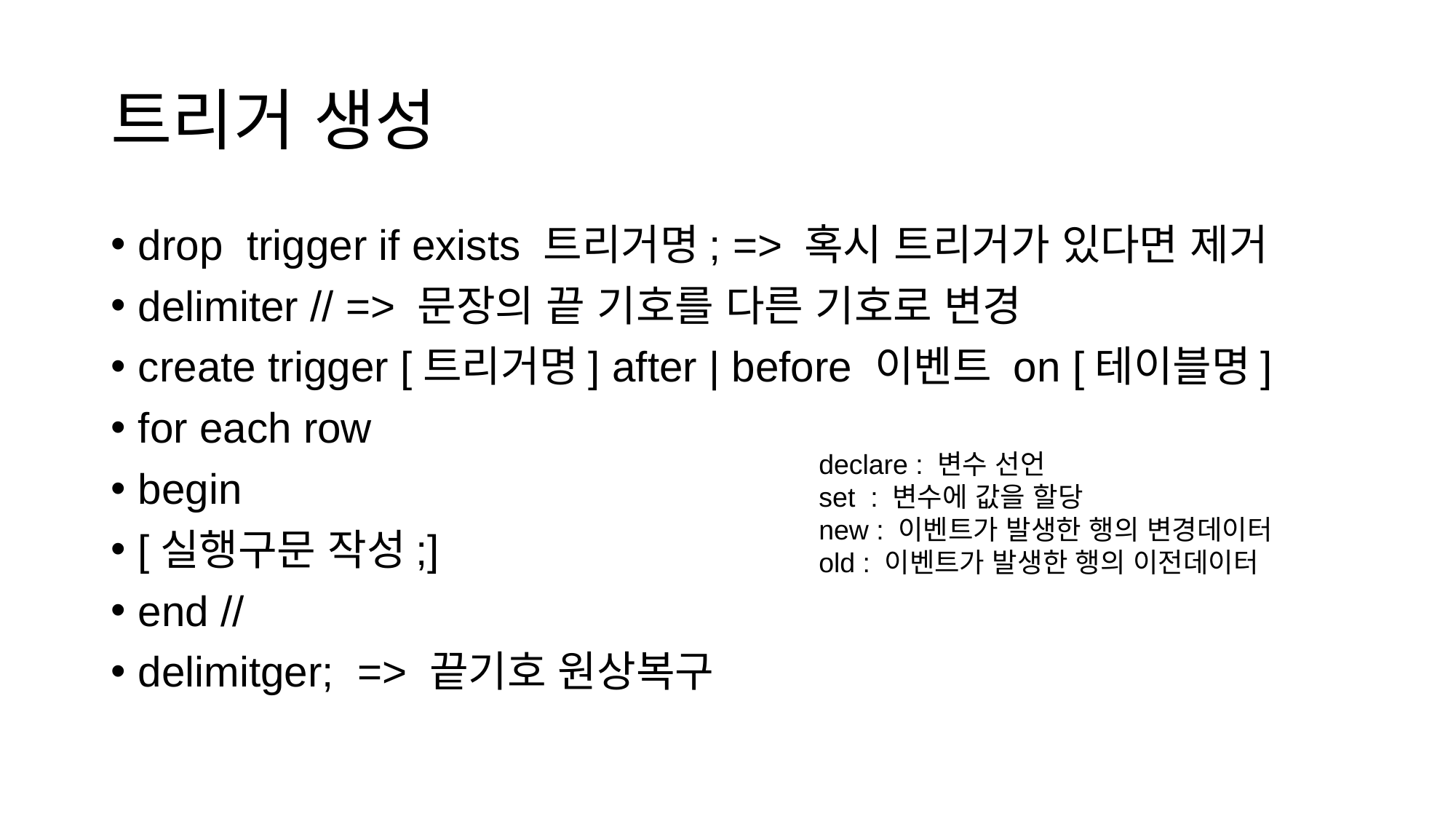

# 트리거 생성
drop  trigger if exists 트리거명; => 혹시 트리거가 있다면 제거
delimiter // => 문장의 끝 기호를 다른 기호로 변경
create trigger [트리거명] after | before 이벤트 on [테이블명]
for each row
begin
[실행구문 작성;]
end //
delimitger;  => 끝기호 원상복구

declare : 변수 선언
set  : 변수에 값을 할당
new : 이벤트가 발생한 행의 변경데이터
old : 이벤트가 발생한 행의 이전데이터